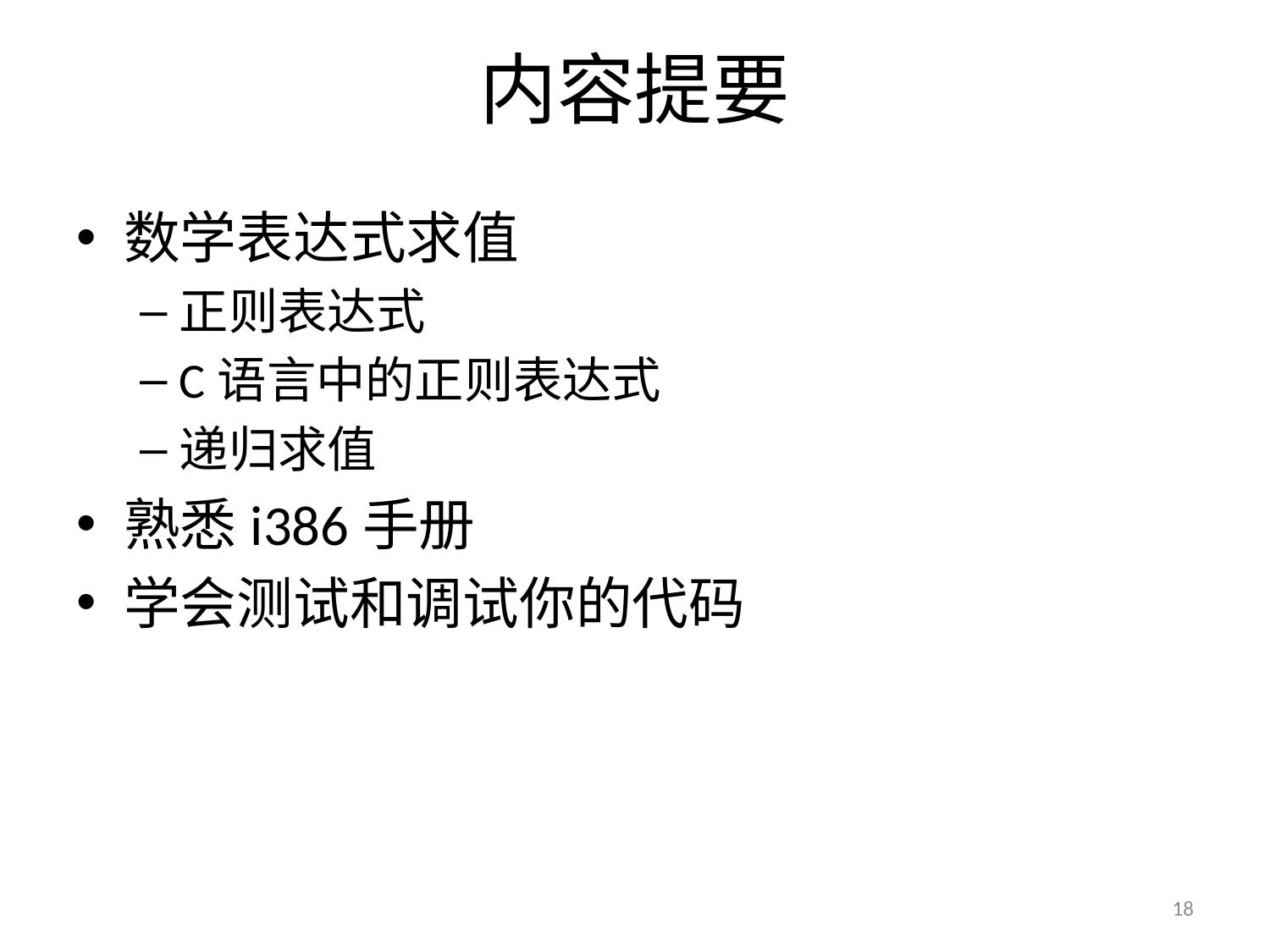

# 内容提要
数学表达式求值
正则表达式
C语言中的正则表达式
递归求值
熟悉i386手册
学会测试和调试你的代码

18